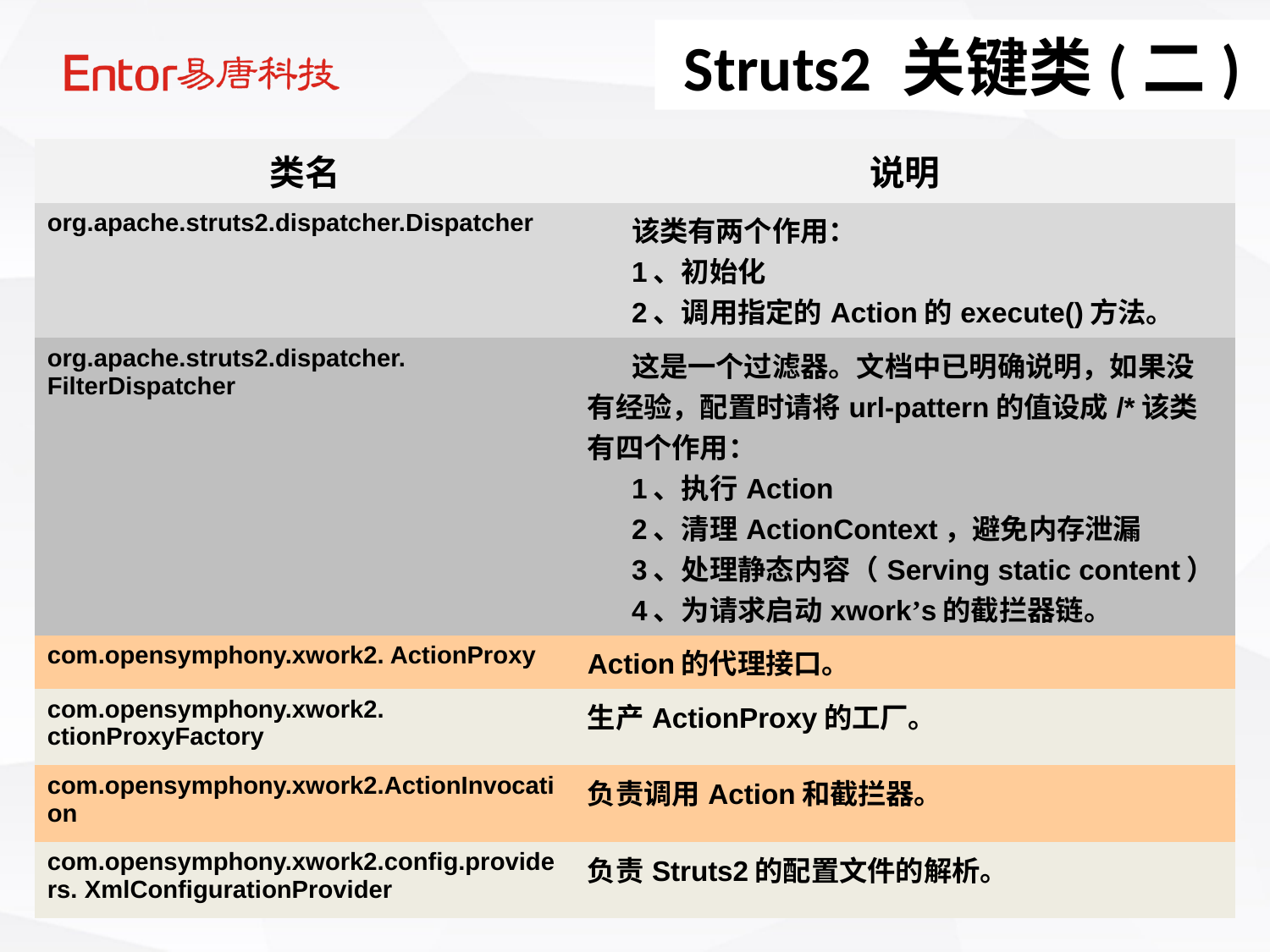

Struts2 关键类(二)
| 类名 | 说明 |
| --- | --- |
| org.apache.struts2.dispatcher.Dispatcher | 该类有两个作用：   1、初始化 2、调用指定的Action的execute()方法。 |
| org.apache.struts2.dispatcher. FilterDispatcher | 这是一个过滤器。文档中已明确说明，如果没有经验，配置时请将url-pattern的值设成/\*该类有四个作用： 1、执行Action 2、清理ActionContext，避免内存泄漏 3、处理静态内容（Serving static content） 4、为请求启动xwork’s的截拦器链。 |
| com.opensymphony.xwork2. ActionProxy | Action的代理接口。 |
| com.opensymphony.xwork2. ctionProxyFactory | 生产ActionProxy的工厂。 |
| com.opensymphony.xwork2.ActionInvocation | 负责调用Action和截拦器。 |
| com.opensymphony.xwork2.config.providers. XmlConfigurationProvider | 负责Struts2的配置文件的解析。 |